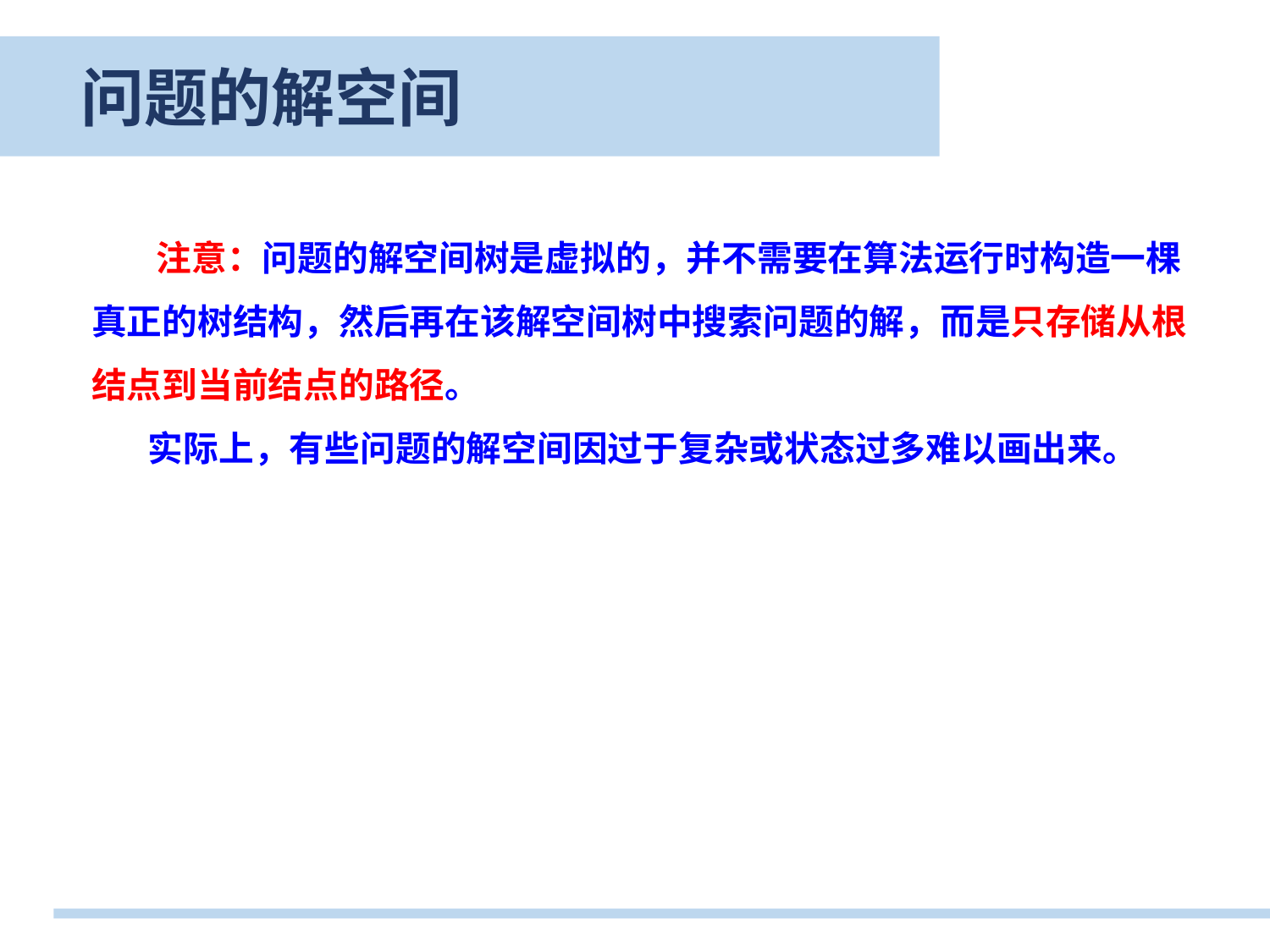

问题的解空间
       注意：问题的解空间树是虚拟的，并不需要在算法运行时构造一棵真正的树结构，然后再在该解空间树中搜索问题的解，而是只存储从根结点到当前结点的路径。
      实际上，有些问题的解空间因过于复杂或状态过多难以画出来。